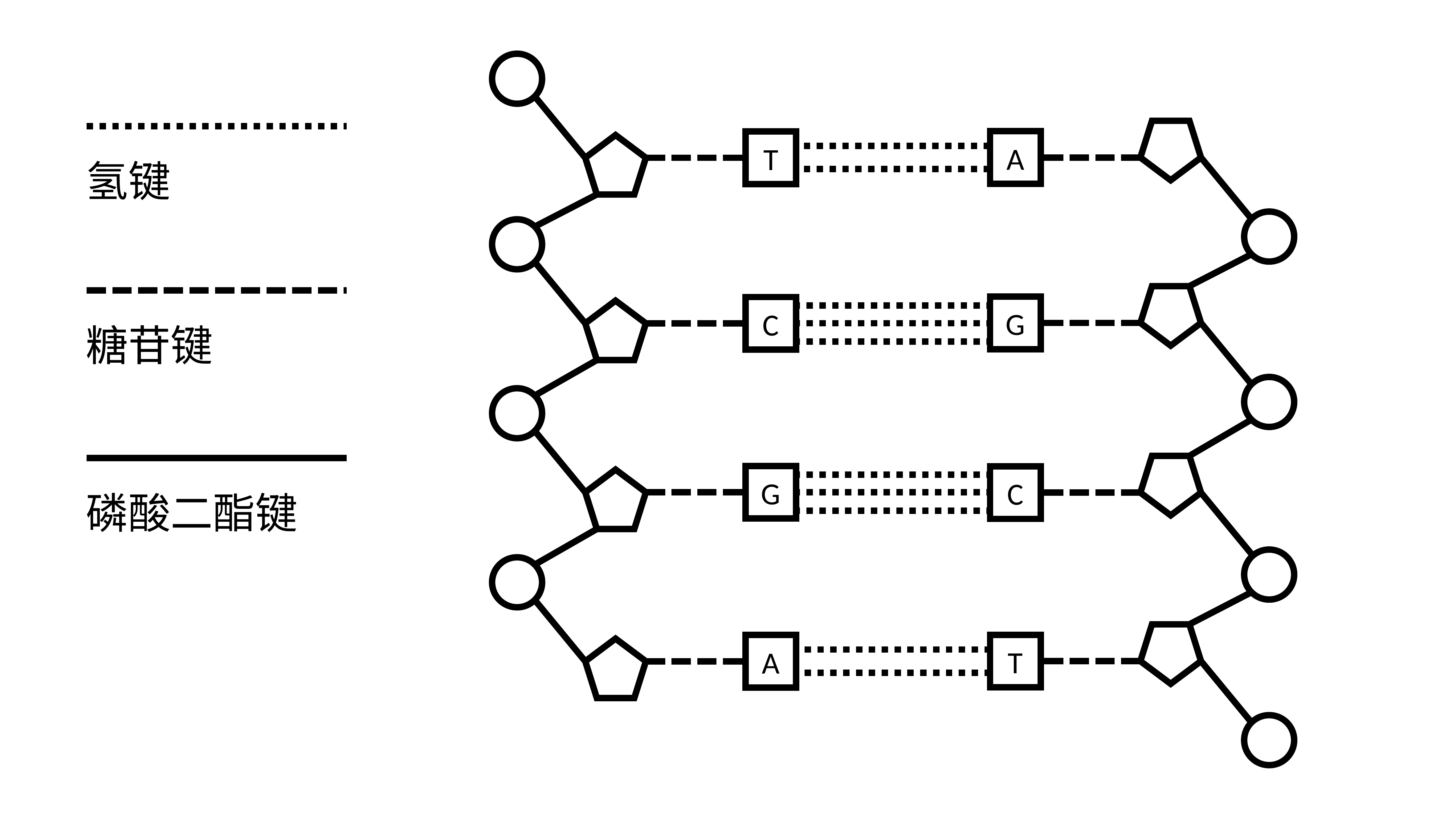

T

C

G

A

T

C

G

A

氢键
糖苷键
磷酸二酯键